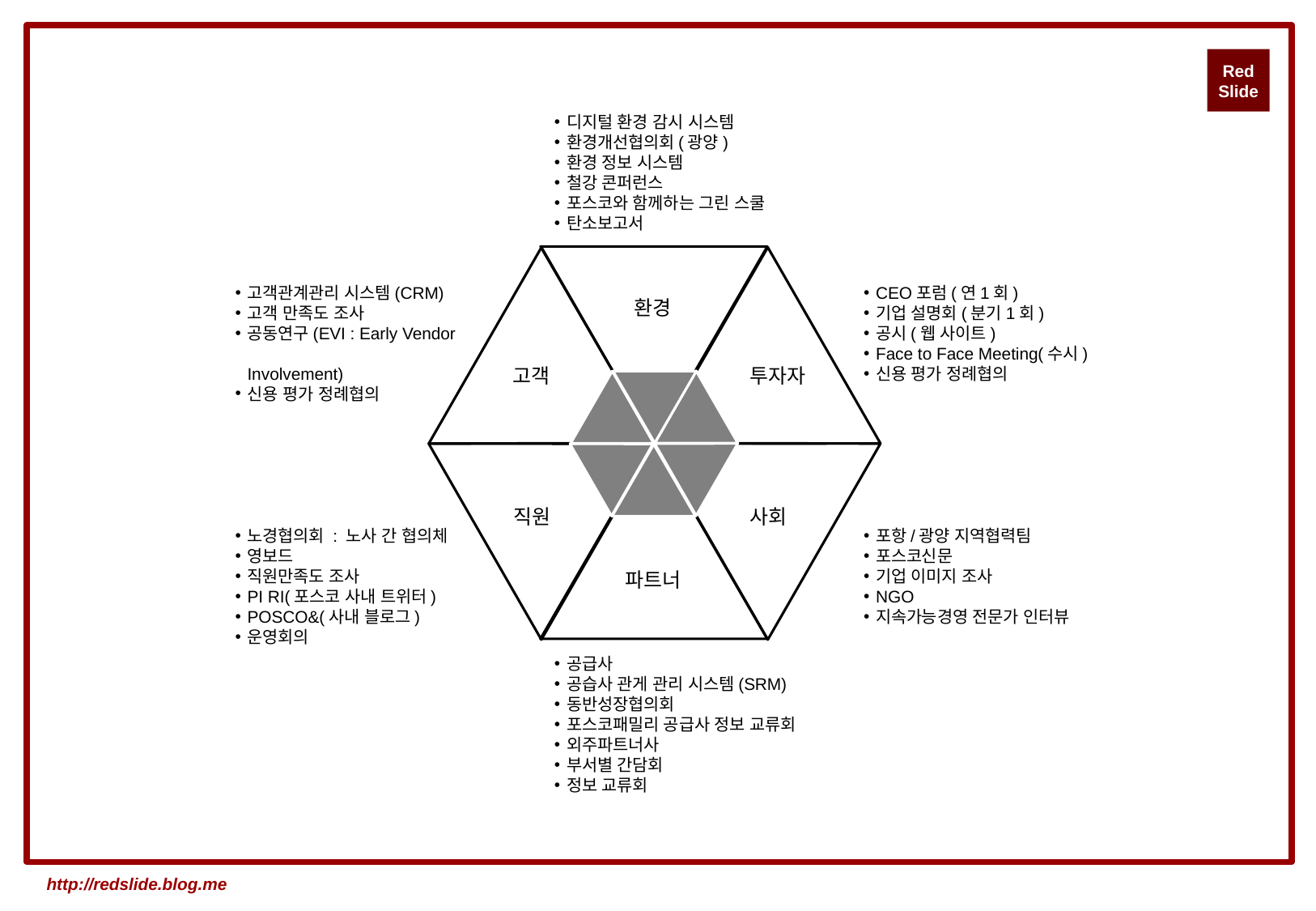

디지털 환경 감시 시스템
환경개선협의회(광양)
환경 정보 시스템
철강 콘퍼런스
포스코와 함께하는 그린 스쿨
탄소보고서

고객관계관리 시스템(CRM)
고객 만족도 조사
공동연구(EVI : Early Vendor
                             Involvement)
신용 평가 정례협의
CEO포럼(연1회)
기업 설명회(분기1회)
공시(웹 사이트)
Face to Face Meeting(수시)
신용 평가 정례협의
환경
고객
투자자
직원
사회
노경협의회 : 노사 간 협의체
영보드
직원만족도 조사
PI RI(포스코 사내 트위터)
POSCO&(사내 블로그)
운영회의
포항/광양 지역협력팀
포스코신문
기업 이미지 조사
NGO
지속가능경영 전문가 인터뷰
파트너
공급사
공습사 관게 관리 시스템(SRM)
동반성장협의회
포스코패밀리 공급사 정보 교류회
외주파트너사
부서별 간담회
정보 교류회